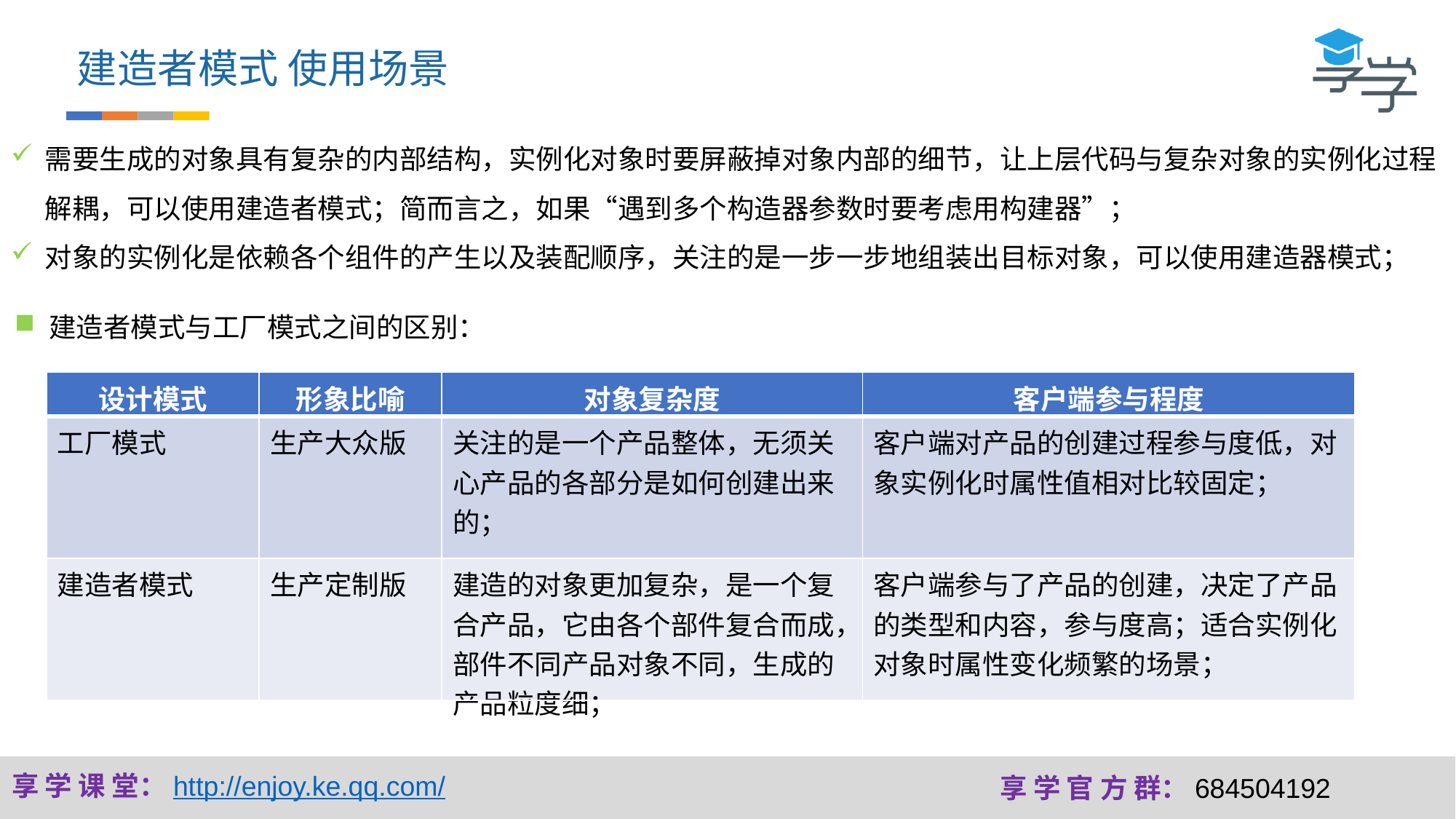

建造者模式 使用场景

需要生成的对象具有复杂的内部结构，实例化对象时要屏蔽掉对象内部的细节，让上层代码与复杂对象的实例化过程解耦，可以使用建造者模式；简而言之，如果“遇到多个构造器参数时要考虑用构建器”；
对象的实例化是依赖各个组件的产生以及装配顺序，关注的是一步一步地组装出目标对象，可以使用建造器模式；
建造者模式与工厂模式之间的区别：
| 设计模式 | 形象比喻 | 对象复杂度 | 客户端参与程度 |
| --- | --- | --- | --- |
| 工厂模式 | 生产大众版 | 关注的是一个产品整体，无须关心产品的各部分是如何创建出来的； | 客户端对产品的创建过程参与度低，对象实例化时属性值相对比较固定； |
| 建造者模式 | 生产定制版 | 建造的对象更加复杂，是一个复合产品，它由各个部件复合而成，部件不同产品对象不同，生成的产品粒度细； | 客户端参与了产品的创建，决定了产品的类型和内容，参与度高；适合实例化对象时属性变化频繁的场景； |